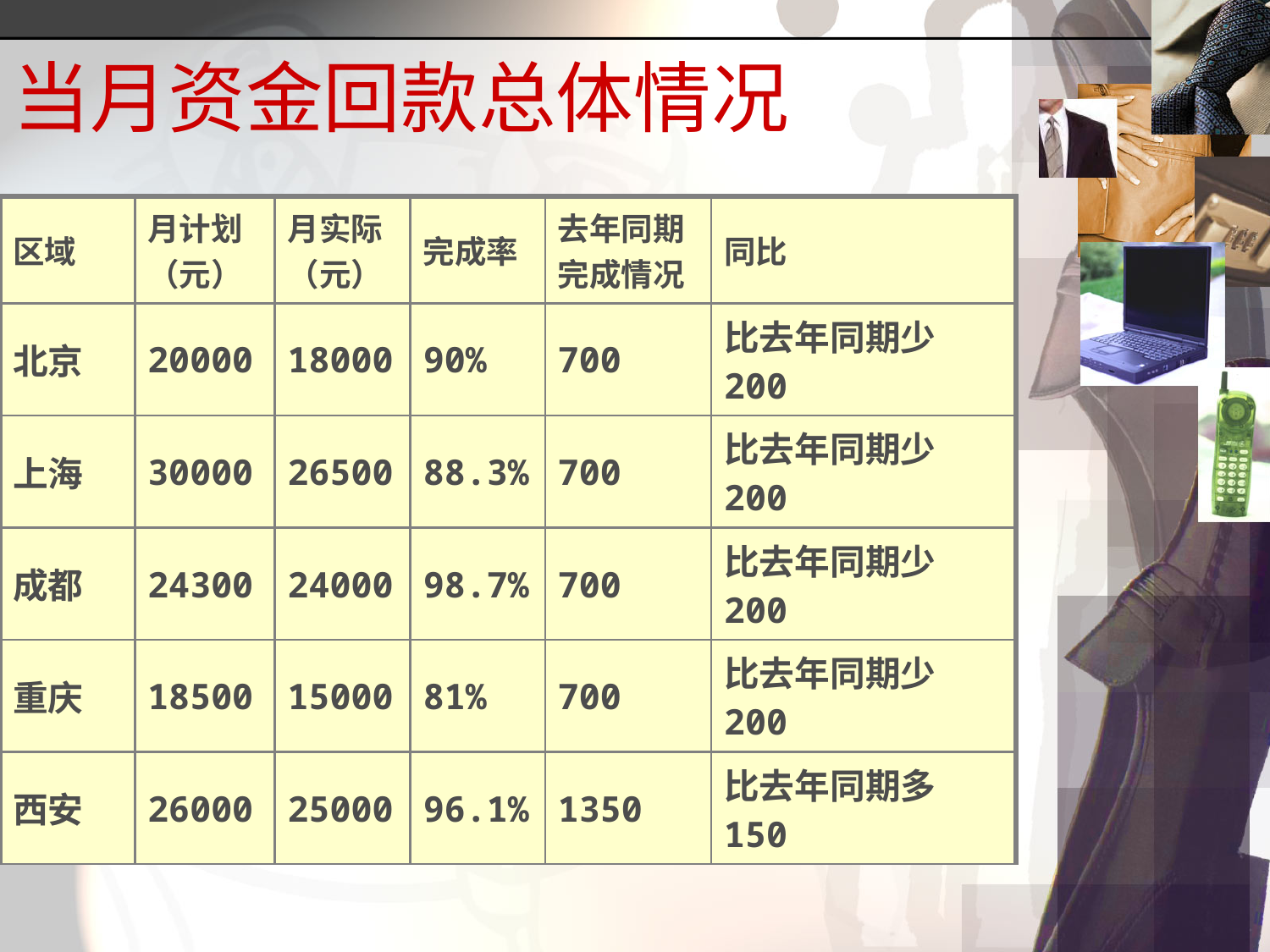

# 当月资金回款总体情况
| 区域 | 月计划（元） | 月实际（元） | 完成率 | 去年同期完成情况 | 同比 |
| --- | --- | --- | --- | --- | --- |
| 北京 | 20000 | 18000 | 90% | 700 | 比去年同期少200 |
| 上海 | 30000 | 26500 | 88.3% | 700 | 比去年同期少200 |
| 成都 | 24300 | 24000 | 98.7% | 700 | 比去年同期少200 |
| 重庆 | 18500 | 15000 | 81% | 700 | 比去年同期少200 |
| 西安 | 26000 | 25000 | 96.1% | 1350 | 比去年同期多150 |